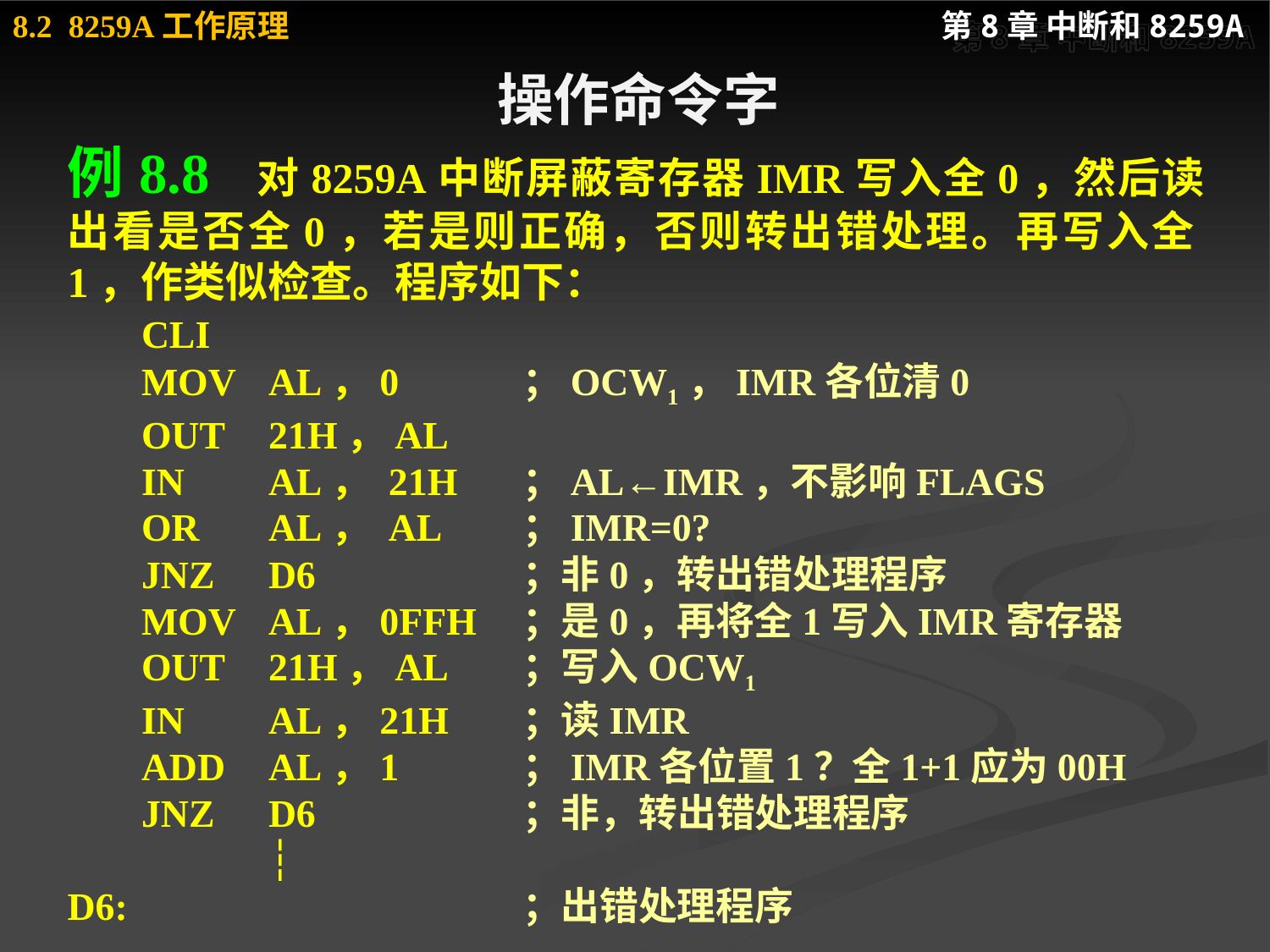

# 操作命令字
例8.8  对8259A中断屏蔽寄存器IMR写入全0，然后读出看是否全0，若是则正确，否则转出错处理。再写入全1，作类似检查。程序如下：
	CLI
	MOV  	AL，0           	；OCW1，IMR各位清0
	OUT   	21H，AL
	IN     	AL， 21H      	；AL←IMR，不影响FLAGS
	OR    	AL， AL       	；IMR=0?
	JNZ    	D6              	；非0，转出错处理程序
	MOV  	AL，0FFH    	；是0，再将全1写入IMR寄存器
	OUT   	21H，AL       	；写入OCW1
	IN    	AL，21H       	；读IMR
	ADD   	AL，1           	；IMR各位置1？全1+1应为00H
	JNZ   	D6              	；非，转出错处理程序
		┆
D6:                         	  	；出错处理程序